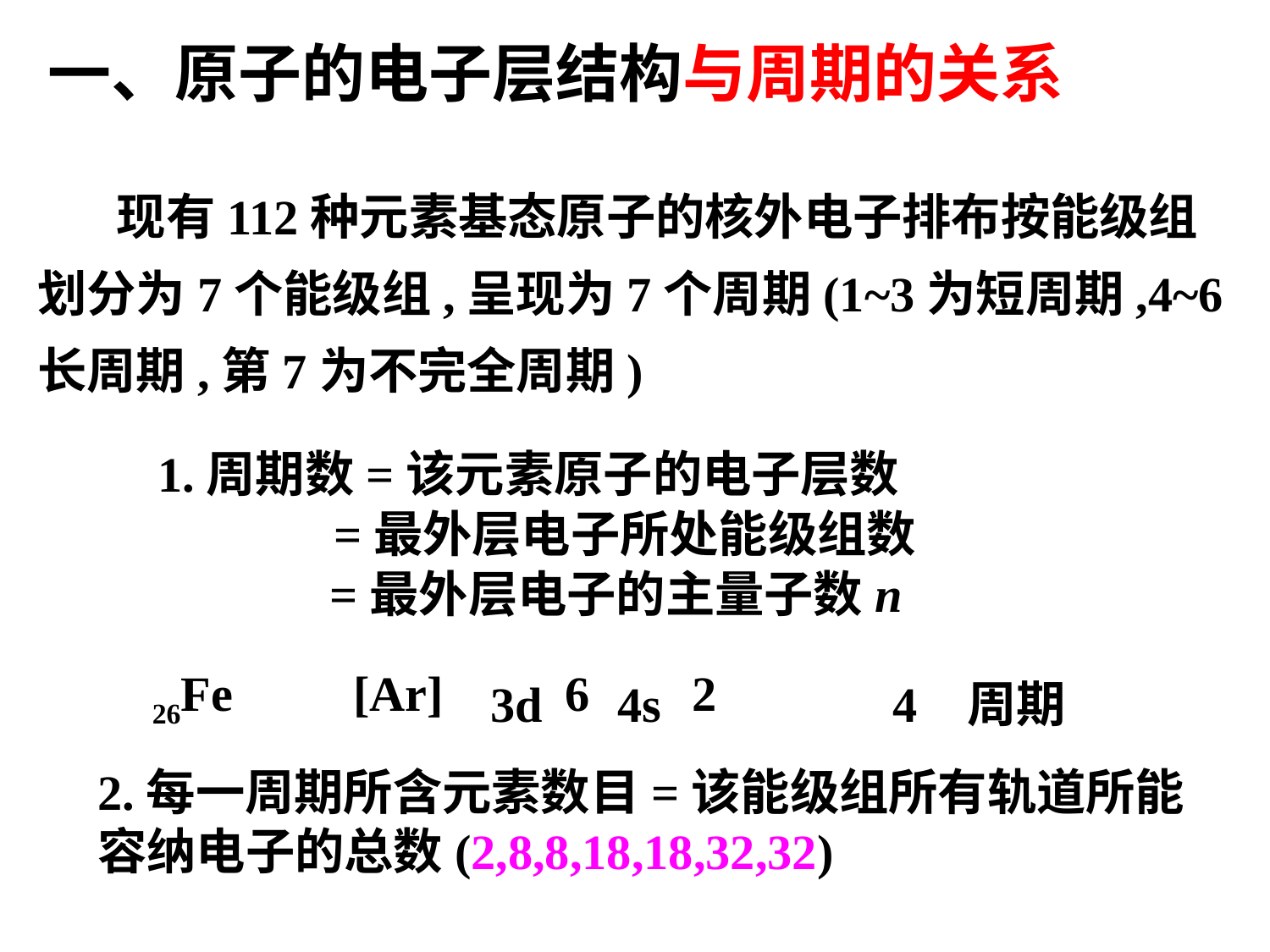

一、原子的电子层结构与周期的关系
      现有112种元素基态原子的核外电子排布按能级组划分为7个能级组,呈现为7个周期(1~3为短周期,4~6长周期,第7为不完全周期)
1.周期数=该元素原子的电子层数
=最外层电子所处能级组数
=最外层电子的主量子数n
26Fe
[Ar]
6
2
3d
4s
4
周期
2.每一周期所含元素数目=该能级组所有轨道所能容纳电子的总数(2,8,8,18,18,32,32)